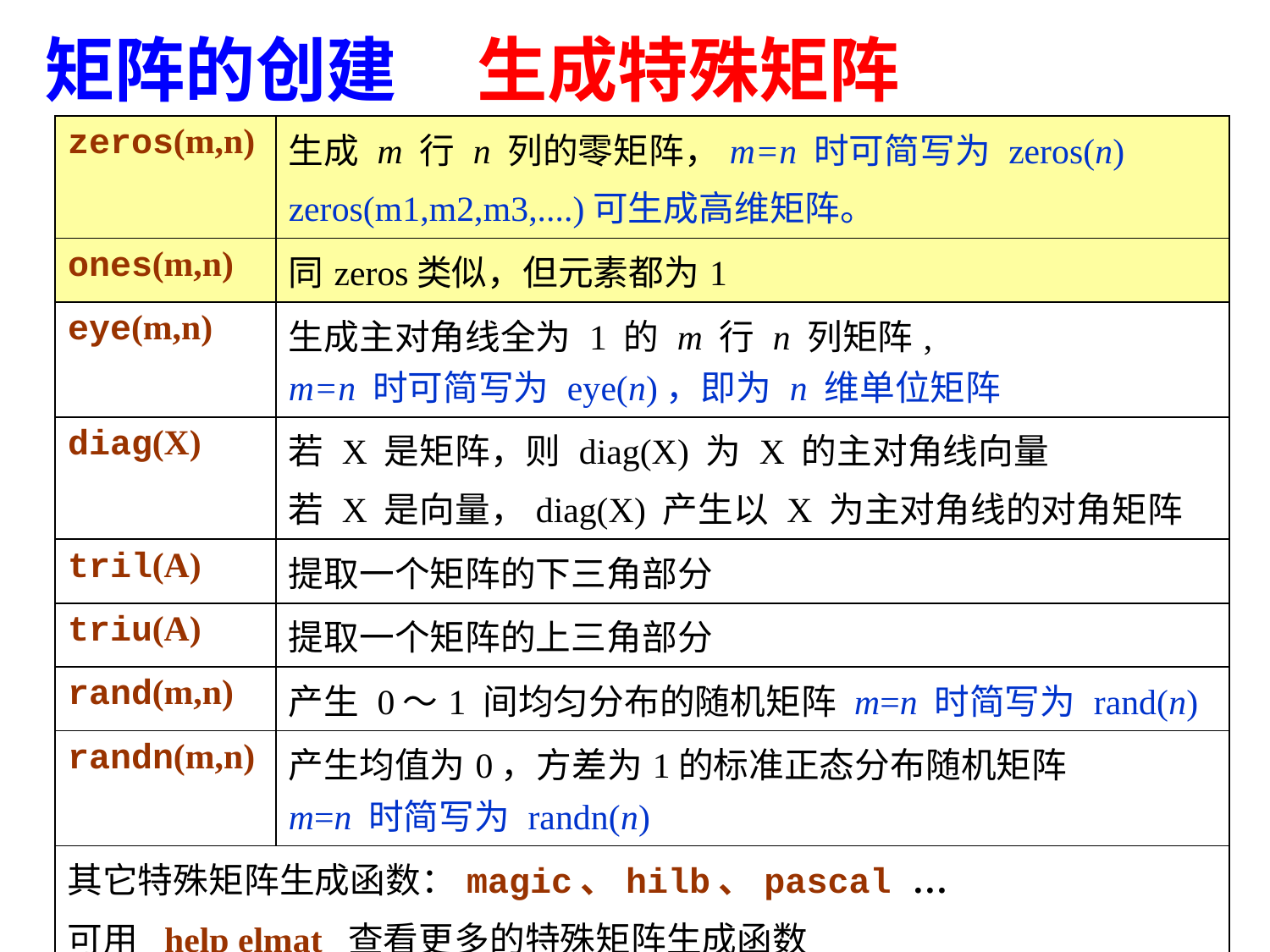

矩阵的创建     生成特殊矩阵
| zeros(m,n) | 生成 m 行 n 列的零矩阵，m=n 时可简写为 zeros(n) zeros(m1,m2,m3,....)可生成高维矩阵。 |
| --- | --- |
| ones(m,n) | 同zeros类似，但元素都为1 |
| eye(m,n) | 生成主对角线全为 1 的 m 行 n 列矩阵, m=n 时可简写为 eye(n)，即为 n 维单位矩阵 |
| diag(X) | 若 X 是矩阵，则 diag(X) 为 X 的主对角线向量 若 X 是向量，diag(X) 产生以 X 为主对角线的对角矩阵 |
| tril(A) | 提取一个矩阵的下三角部分 |
| triu(A) | 提取一个矩阵的上三角部分 |
| rand(m,n) | 产生 0～1 间均匀分布的随机矩阵 m=n 时简写为 rand(n) |
| randn(m,n) | 产生均值为0，方差为1的标准正态分布随机矩阵 m=n 时简写为 randn(n) |
| 其它特殊矩阵生成函数：magic、hilb、pascal … 可用 help elmat 查看更多的特殊矩阵生成函数 |  |
24